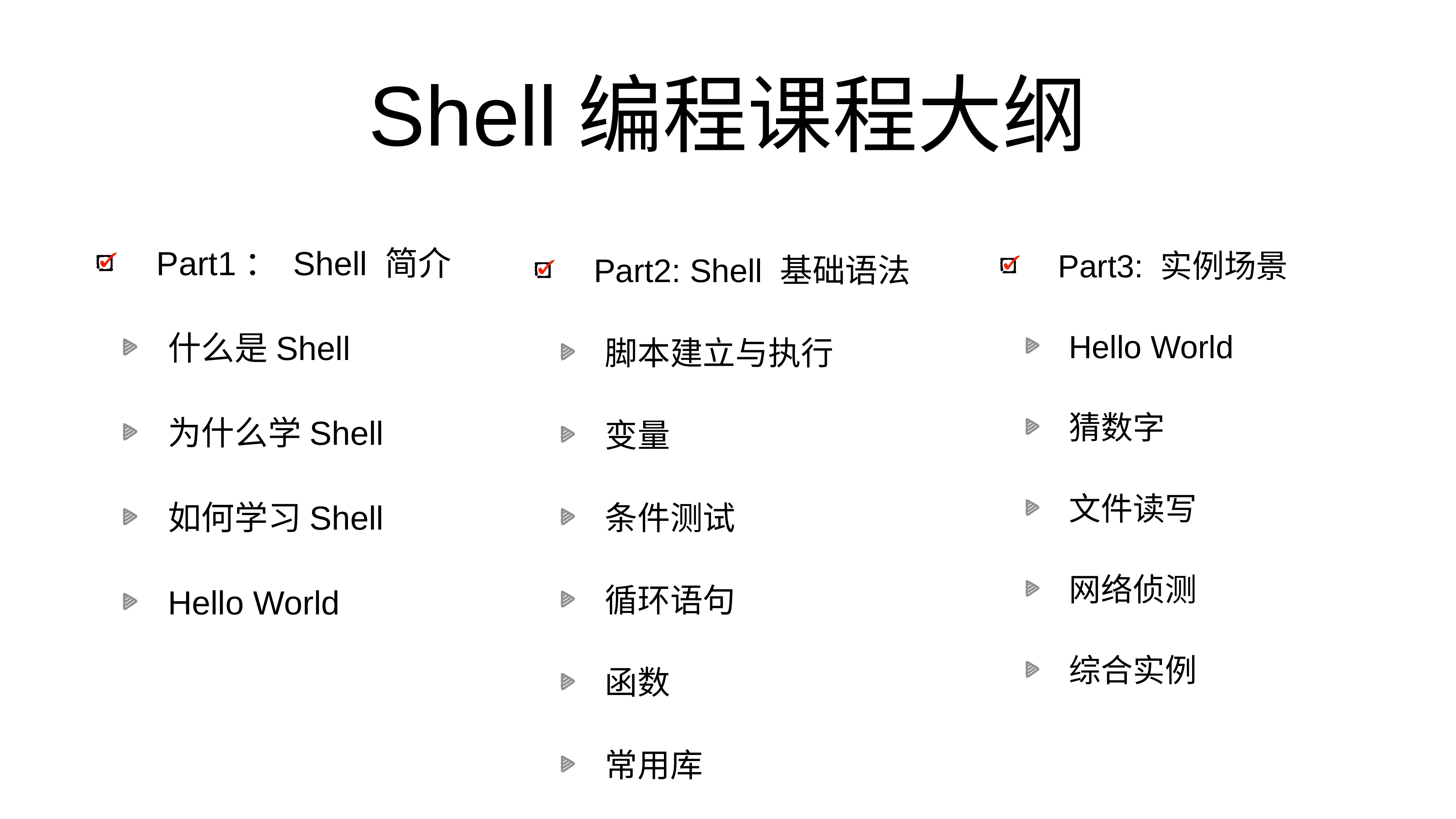

# Shell编程课程大纲
Part1： Shell 简介
什么是Shell
为什么学Shell
如何学习Shell
Hello World
Part3: 实例场景
Hello World
猜数字
文件读写
网络侦测
综合实例
Part2: Shell 基础语法
脚本建立与执行
变量
条件测试
循环语句
函数
常用库